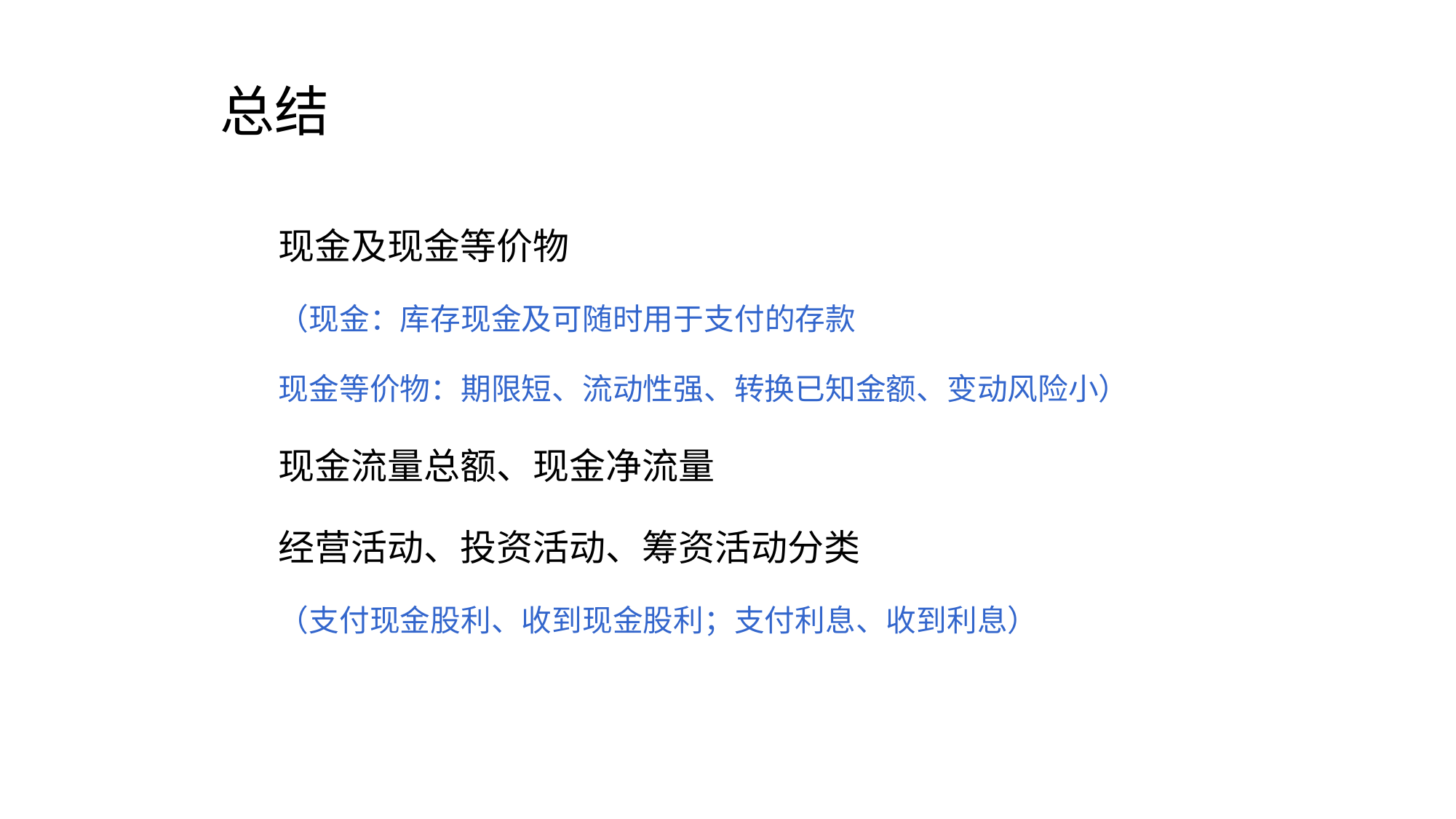

总结
#
现金及现金等价物
（现金：库存现金及可随时用于支付的存款
现金等价物：期限短、流动性强、转换已知金额、变动风险小）
现金流量总额、现金净流量
经营活动、投资活动、筹资活动分类
（支付现金股利、收到现金股利；支付利息、收到利息）